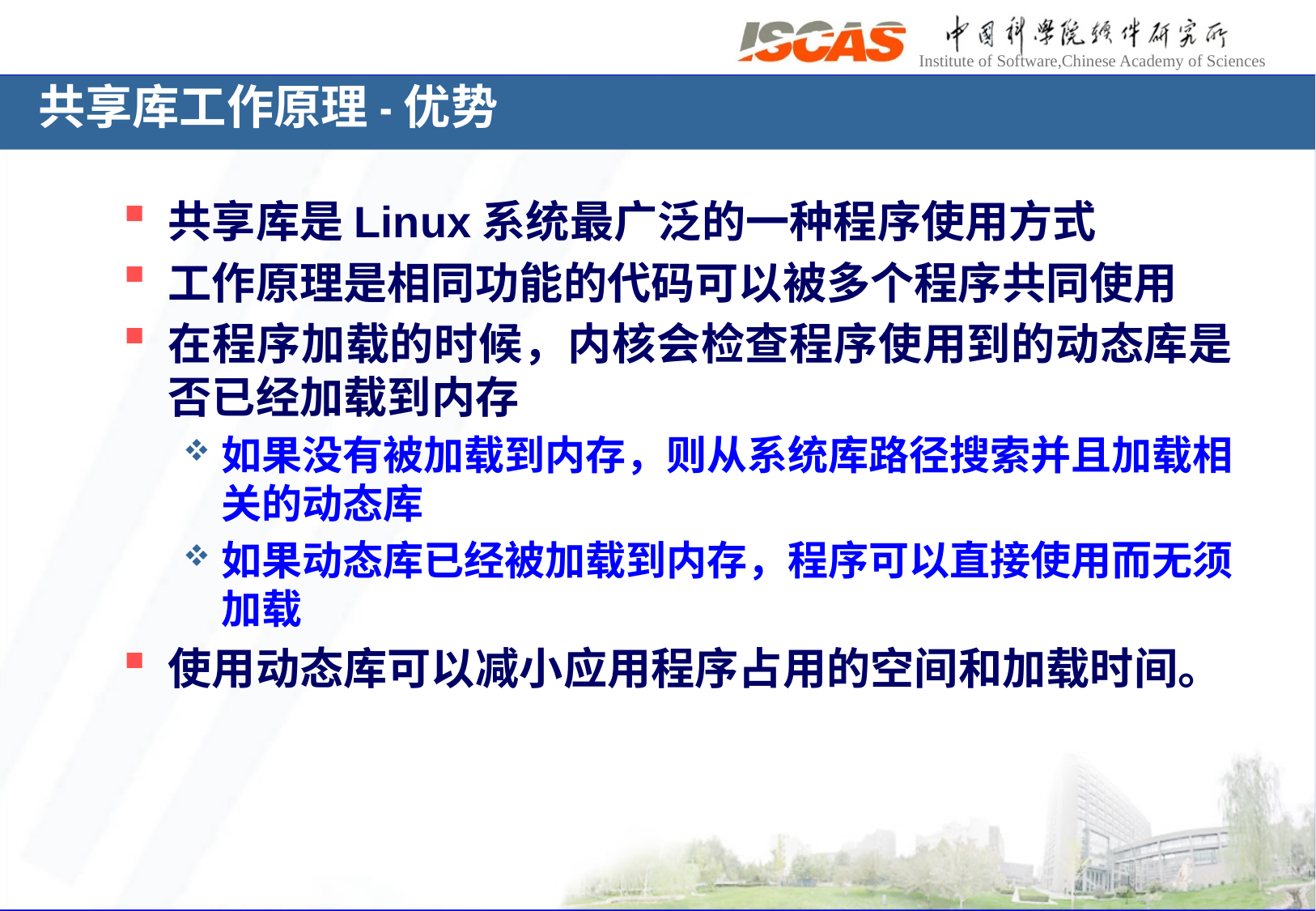

共享库工作原理-优势
共享库是Linux系统最广泛的一种程序使用方式
工作原理是相同功能的代码可以被多个程序共同使用
在程序加载的时候，内核会检查程序使用到的动态库是否已经加载到内存
如果没有被加载到内存，则从系统库路径搜索并且加载相关的动态库
如果动态库已经被加载到内存，程序可以直接使用而无须加载
使用动态库可以减小应用程序占用的空间和加载时间。